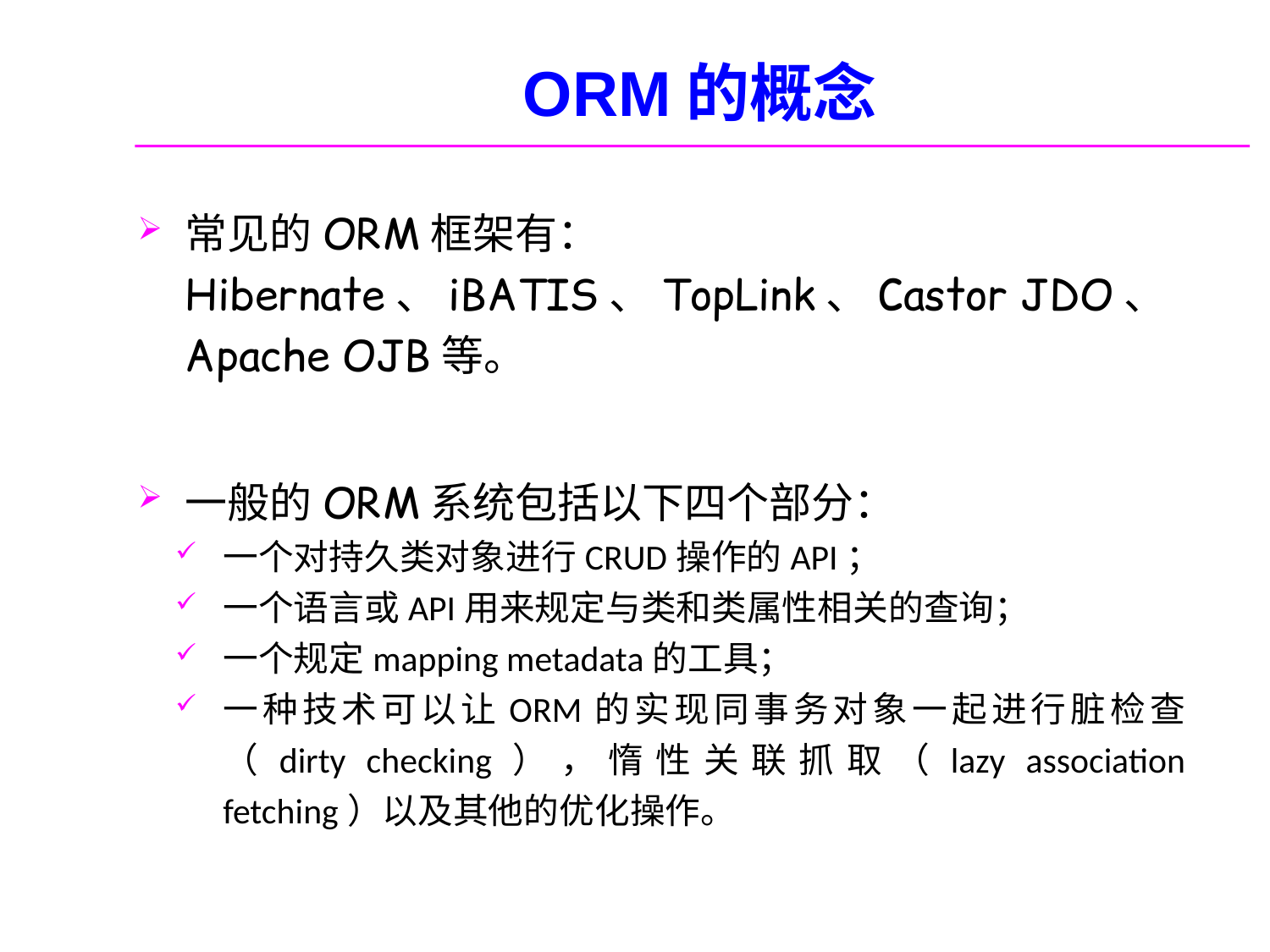

# ORM的概念
常见的ORM框架有：Hibernate、iBATIS、TopLink、Castor JDO、Apache OJB等。

一般的ORM系统包括以下四个部分：
一个对持久类对象进行CRUD操作的API；
一个语言或API用来规定与类和类属性相关的查询；
一个规定mapping metadata的工具；
一种技术可以让ORM的实现同事务对象一起进行脏检查（dirty checking），惰性关联抓取（lazy association fetching）以及其他的优化操作。

38